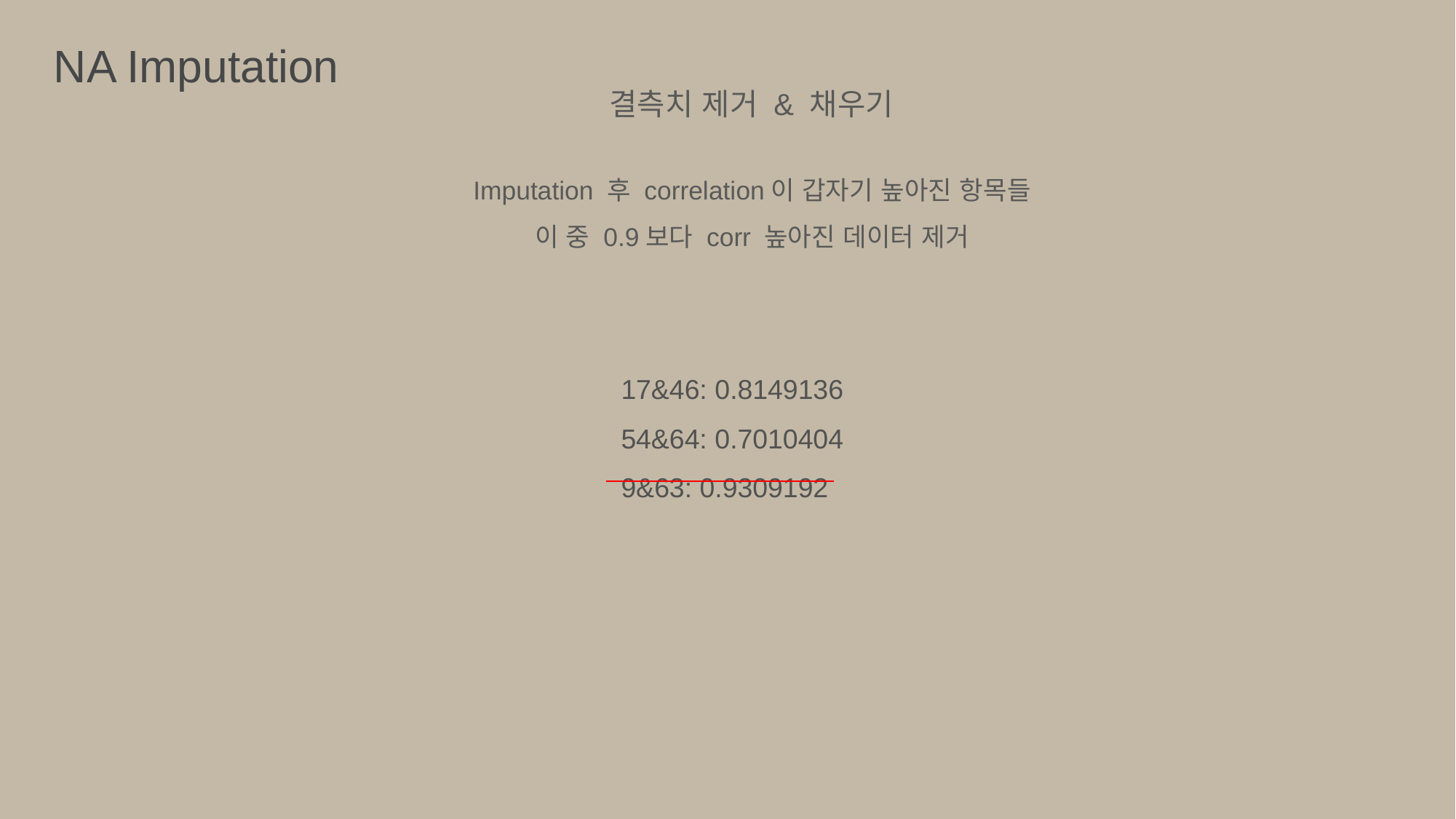

NA Imputation
결측치 제거 & 채우기
Imputation 후 correlation이 갑자기 높아진 항목들
이 중 0.9보다 corr 높아진 데이터 제거
17&46: 0.8149136
54&64: 0.7010404
9&63: 0.9309192